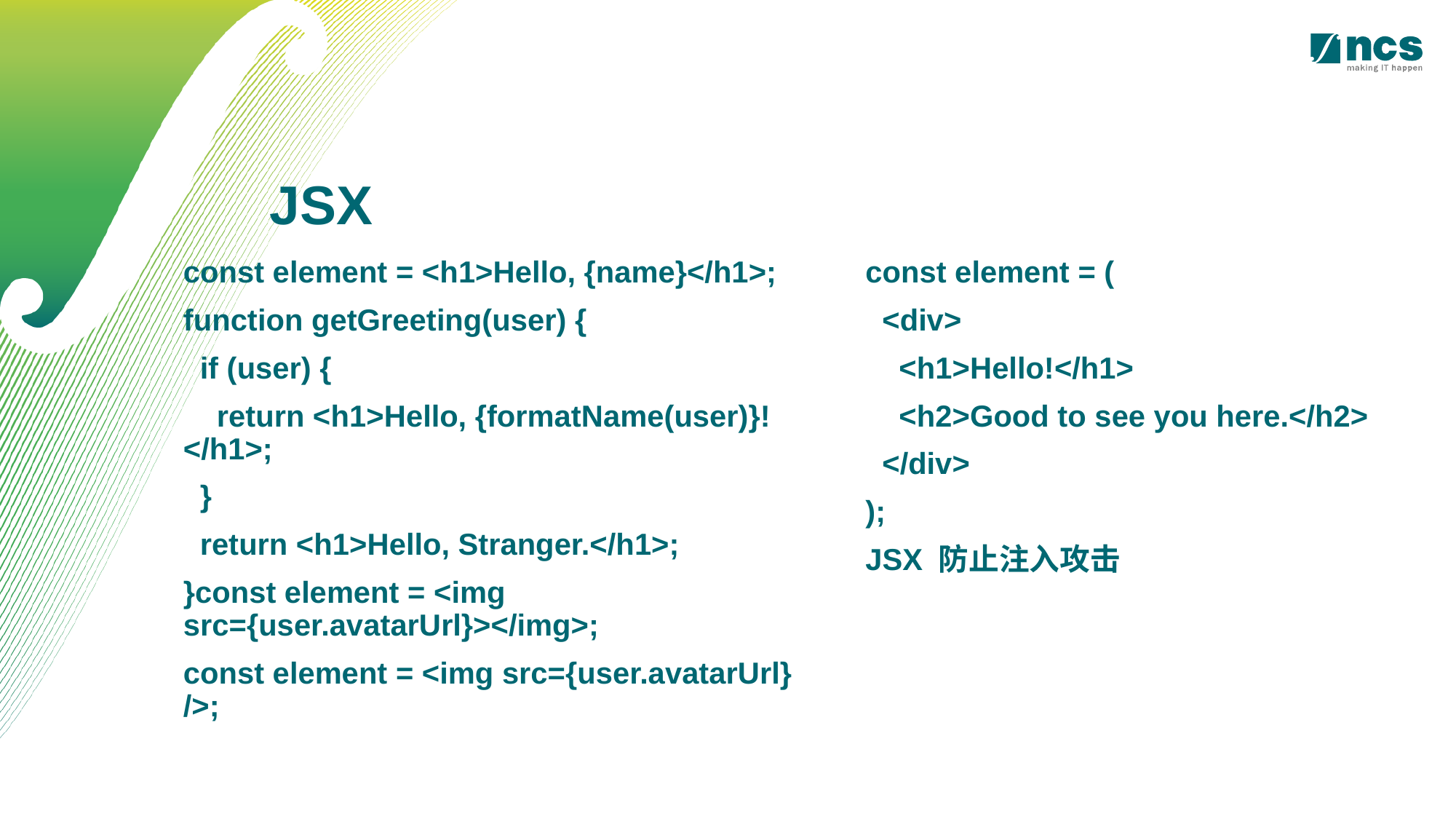

JSX
const element = <h1>Hello, {name}</h1>;
function getGreeting(user) {
  if (user) {
    return <h1>Hello, {formatName(user)}!</h1>;
  }
  return <h1>Hello, Stranger.</h1>;
}const element = <img src={user.avatarUrl}></img>;
const element = <img src={user.avatarUrl} />;
const element = (
  <div>
    <h1>Hello!</h1>
    <h2>Good to see you here.</h2>
  </div>
);
JSX 防止注入攻击